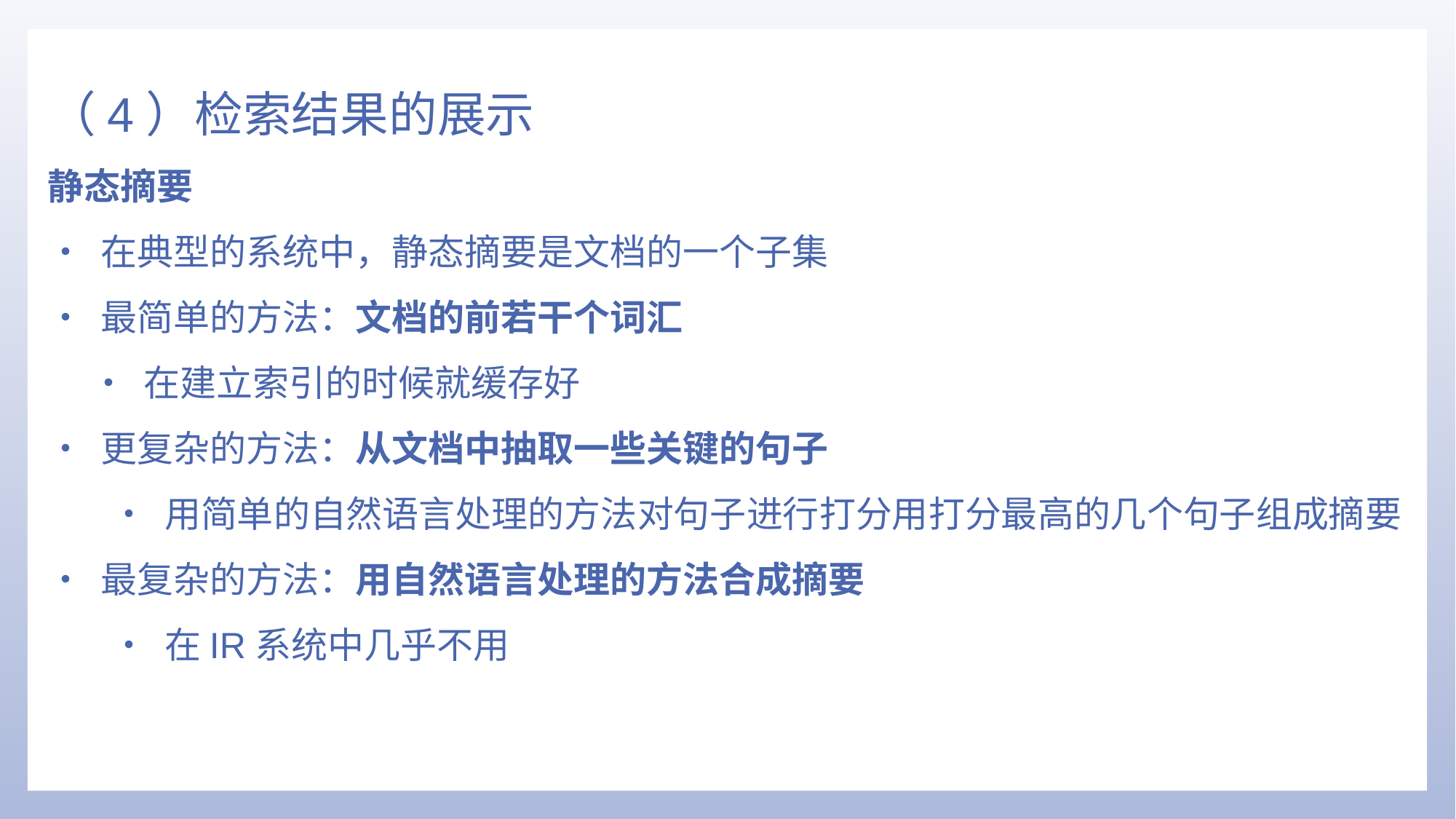

（4）检索结果的展示
静态摘要
• 在典型的系统中，静态摘要是文档的一个子集
• 最简单的方法：文档的前若干个词汇
• 在建立索引的时候就缓存好
• 更复杂的方法：从文档中抽取一些关键的句子
• 用简单的自然语言处理的方法对句子进行打分用打分最高的几个句子组成摘要
• 最复杂的方法：用自然语言处理的方法合成摘要
• 在IR系统中几乎不用